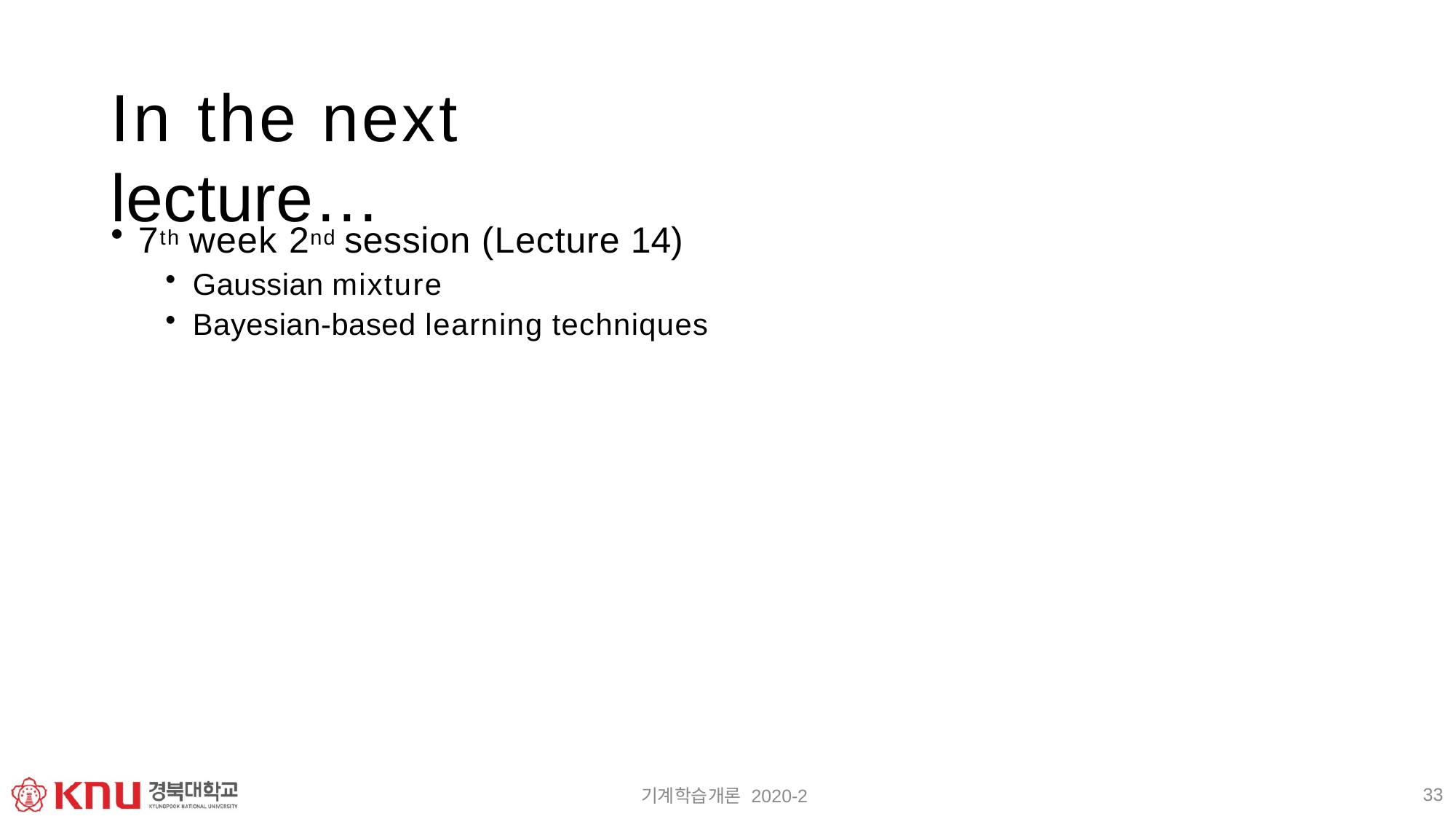

# In the next lecture…
7th week 2nd session (Lecture 14)
Gaussian mixture
Bayesian-based learning techniques
33
기계학습개론 2020-2